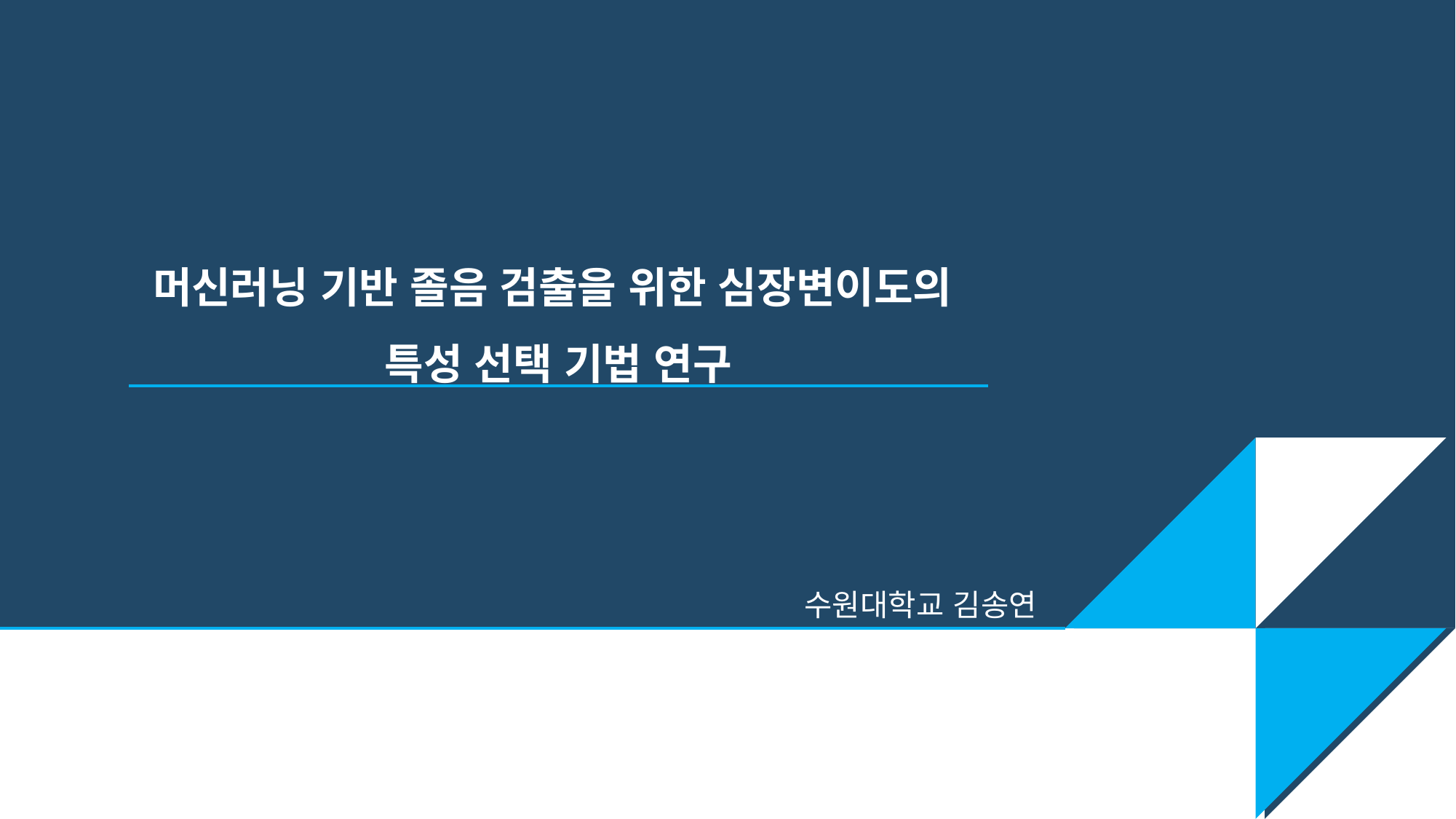

머신러닝 기반 졸음 검출을 위한 심장변이도의
특성 선택 기법 연구

수원대학교 김송연
원대